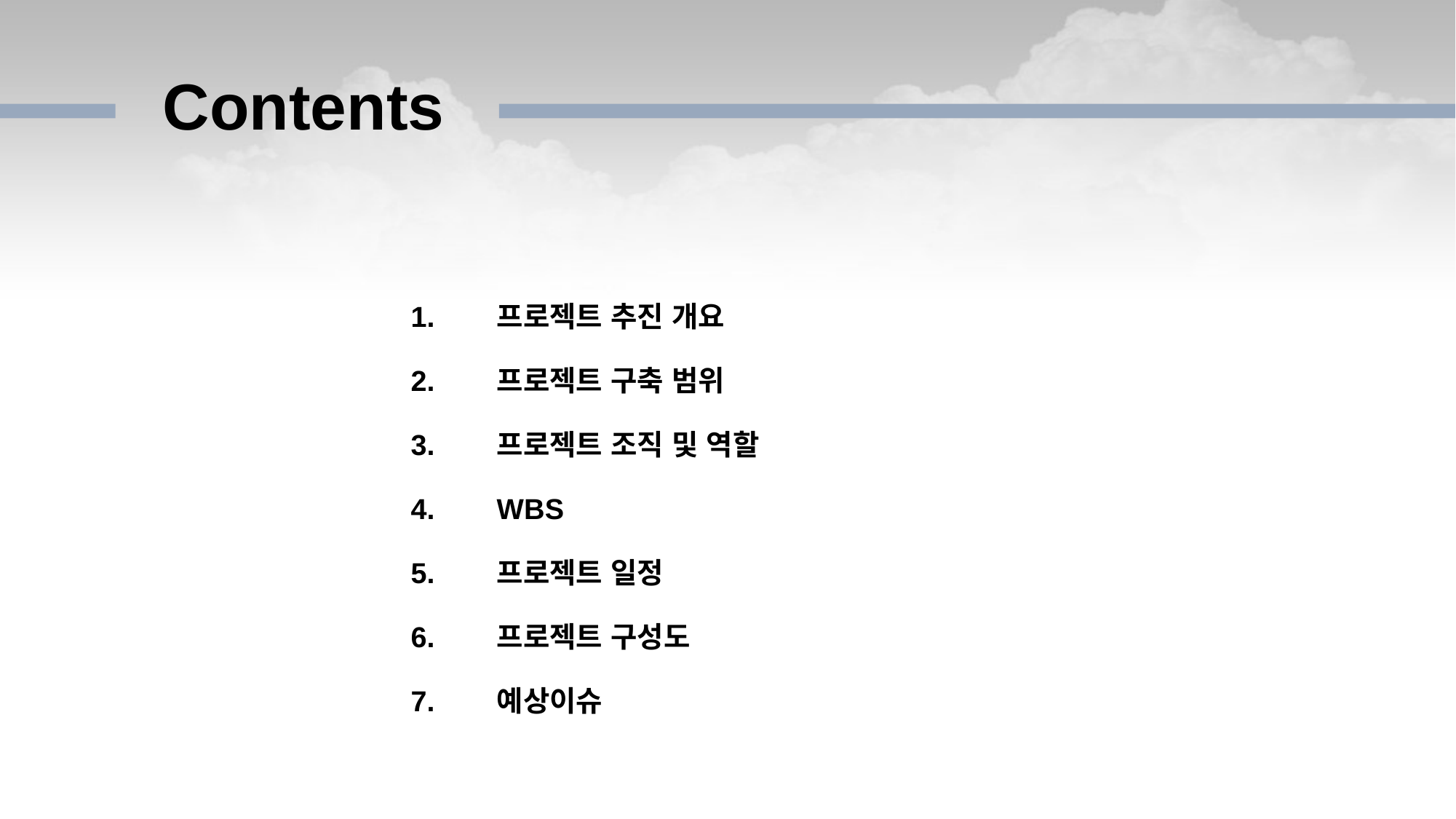

프로젝트 추진 개요
프로젝트 구축 범위
프로젝트 조직 및 역할
WBS
프로젝트 일정
프로젝트 구성도
예상이슈